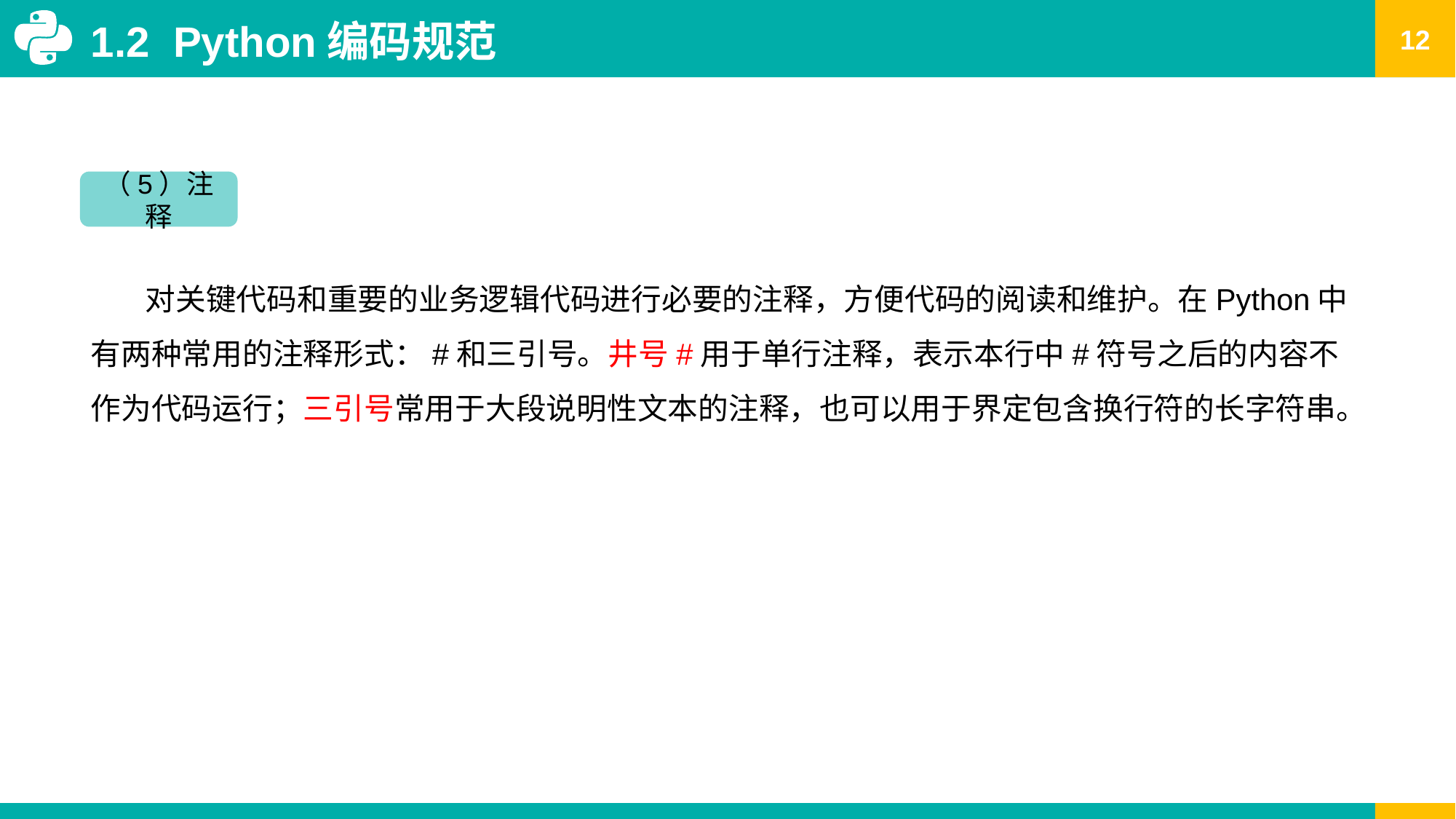

1.2  Python编码规范
（5）注释
对关键代码和重要的业务逻辑代码进行必要的注释，方便代码的阅读和维护。在Python中有两种常用的注释形式：#和三引号。井号#用于单行注释，表示本行中#符号之后的内容不作为代码运行；三引号常用于大段说明性文本的注释，也可以用于界定包含换行符的长字符串。